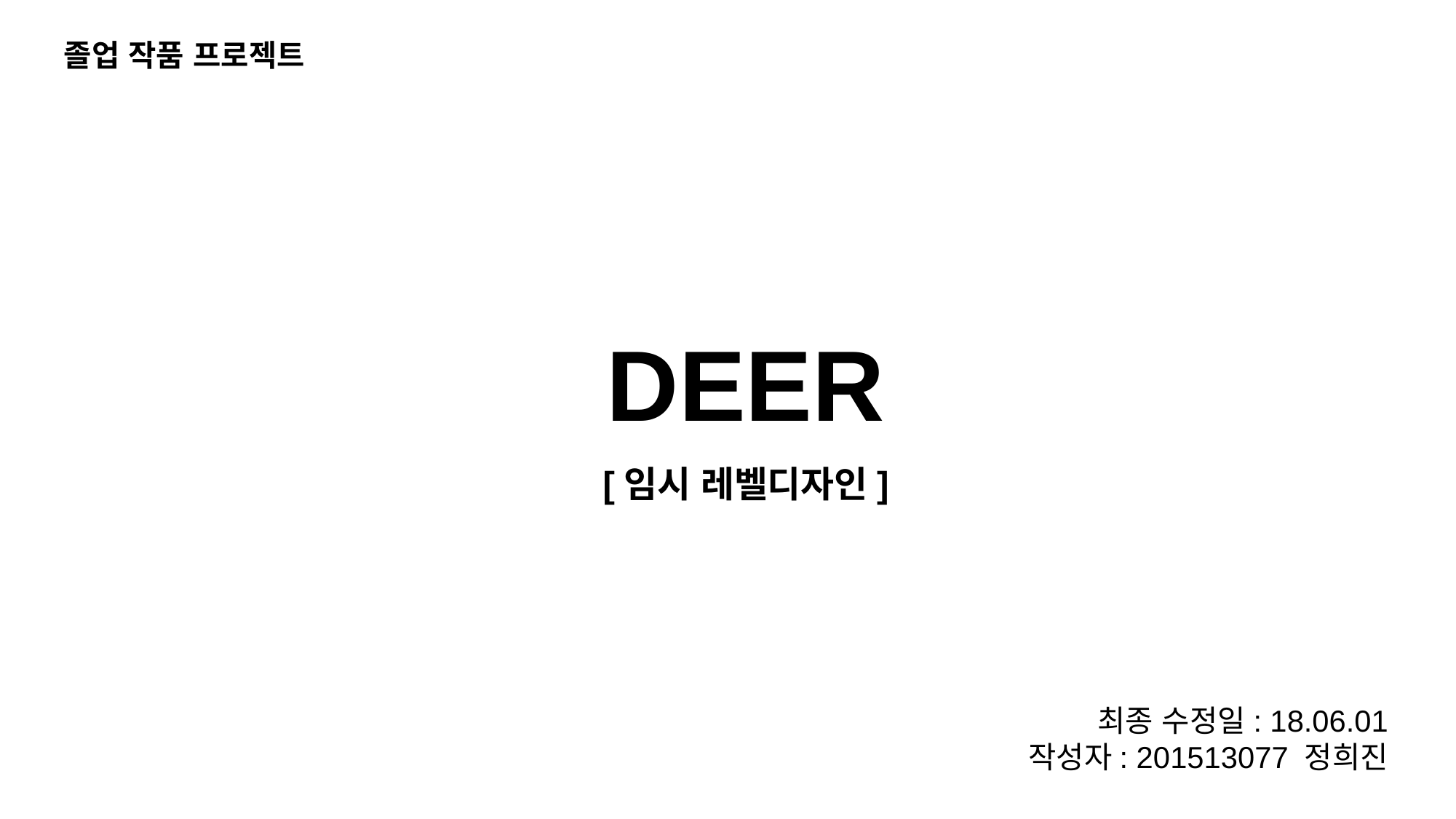

졸업 작품 프로젝트
DEER

[임시 레벨디자인]
최종 수정일: 18.06.01
작성자: 201513077 정희진